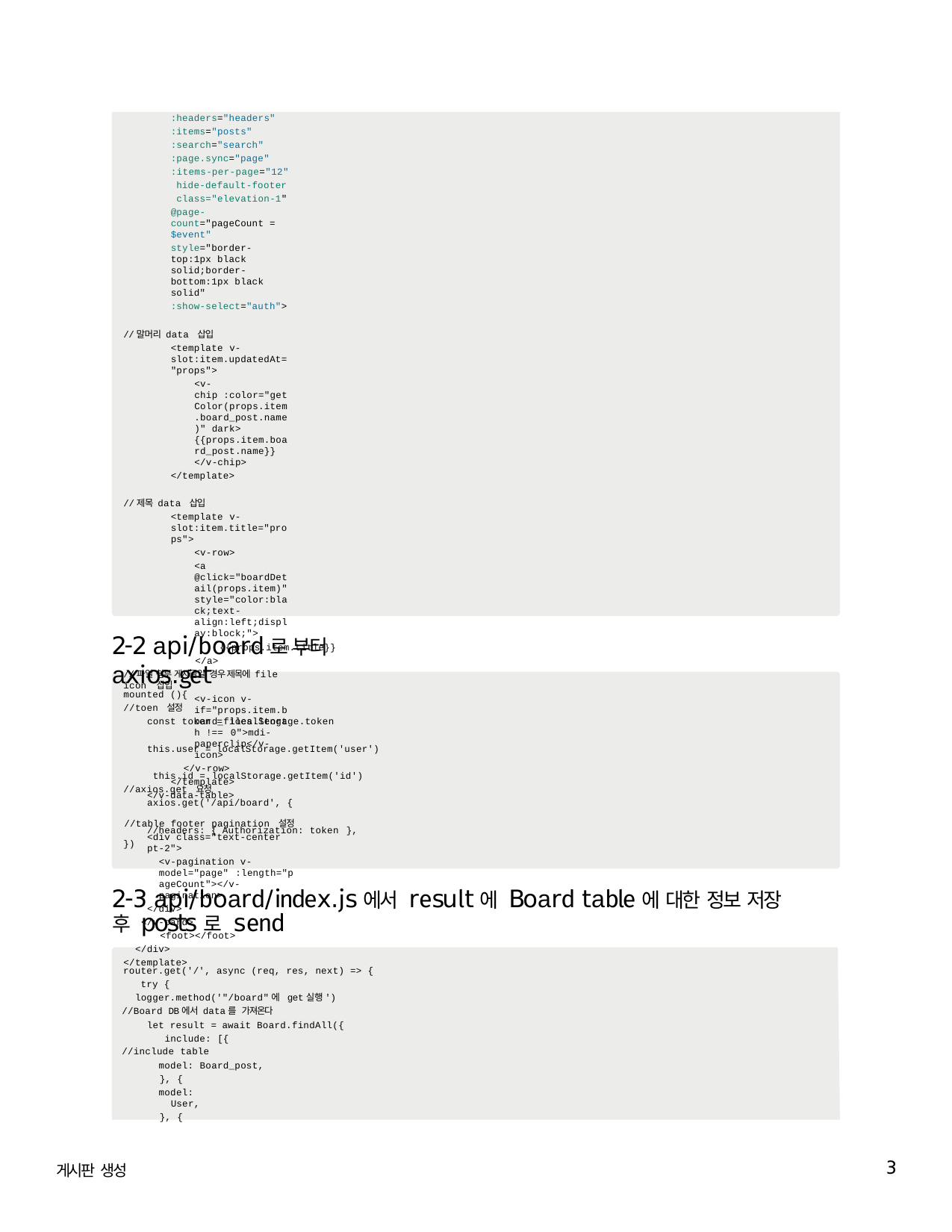

:headers="headers"
:items="posts"
:search="search"
:page.sync="page"
:items-per-page="12"  hide-default-footer  class="elevation-1"
@page-count="pageCount = $event"
style="border-top:1px black solid;border-bottom:1px black solid"
:show-select="auth">

//말머리 data 삽입
<template v-slot:item.updatedAt="props">
<v-chip :color="getColor(props.item.board_post.name)" dark> {{props.item.board_post.name}} </v-chip>
</template>

//제목 data 삽입
<template v-slot:item.title="props">
<v-row>
<a @click="boardDetail(props.item)" style="color:black;text-align:left;display:block;">
{{props.item.title}}
</a>
//파일 첨부 게시글일 경우 제목에 file icon 삽입
<v-icon v-if="props.item.board_files.length !== 0">mdi-paperclip</v-icon>
</v-row>
</template>
</v-data-table>

//table footer pagination 설정
<div class="text-center pt-2">
<v-pagination v-model="page" :length="pageCount"></v-pagination>
</div>
</v-card>
<foot></foot>
</div>
</template>

2-2 api/board로 부터 axios.get

mounted (){
//toen 설정
const token = localStorage.token
this.user = localStorage.getItem('user')  this.id = localStorage.getItem('id')
//axios.get 요청
axios.get('/api/board', {

//headers: { Authorization: token },
})
2-3 api/board/index.js에서 result에 Board table에 대한 정보 저장 후 posts로  send

router.get('/', async (req, res, next) => {  try {
logger.method('"/board"에 get실행')
//Board DB에서 data를 가져온다
let result = await Board.findAll({  include: [{
//include table
model: Board_post,
}, {
model: User,
}, {
3
게시판 생성